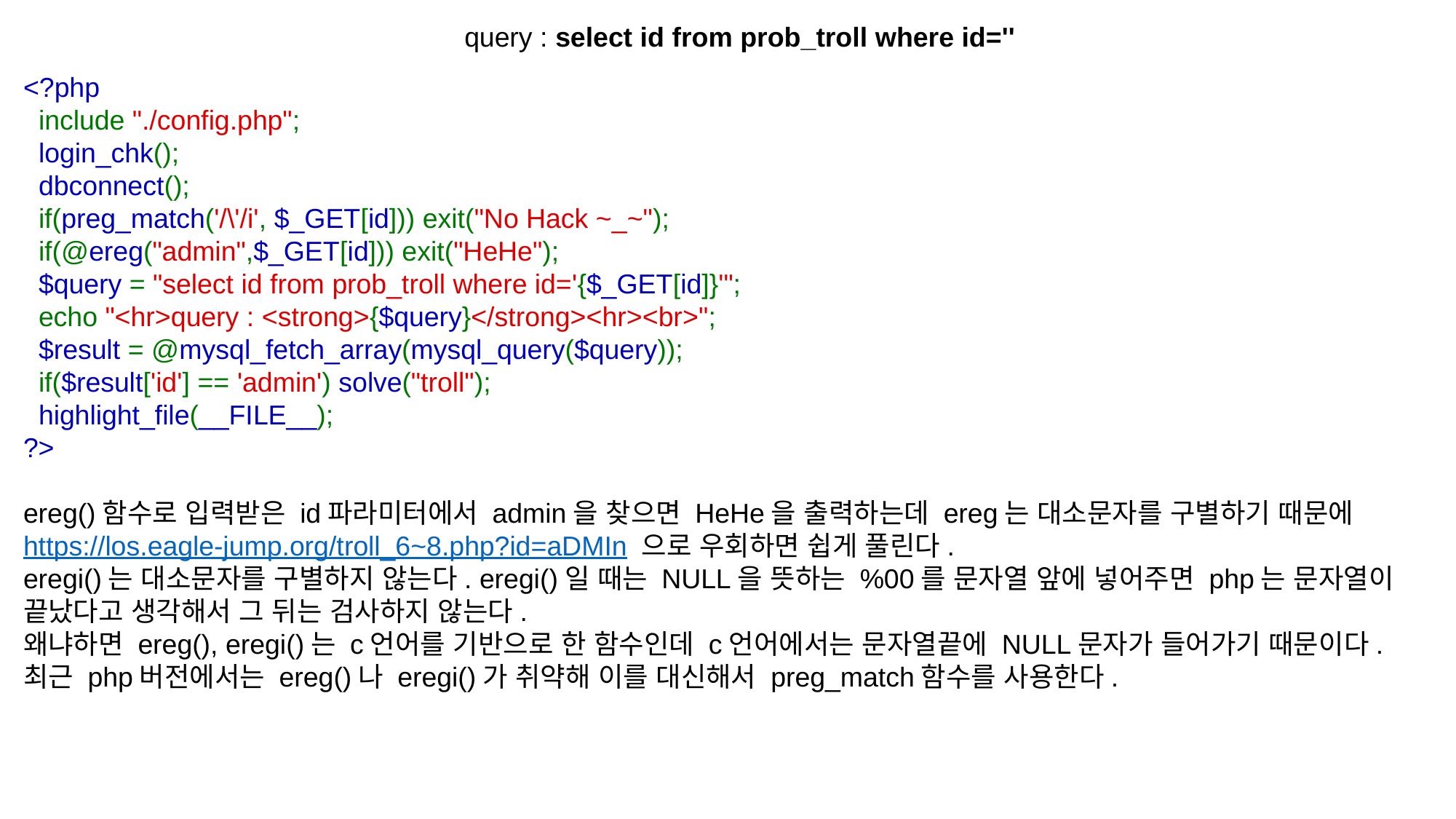

<?php  
  include "./config.php"; 
  login_chk(); 
  dbconnect(); 
  if(preg_match('/\'/i', $_GET[id])) exit("No Hack ~_~");
  if(@ereg("admin",$_GET[id])) exit("HeHe");
  $query = "select id from prob_troll where id='{$_GET[id]}'";
  echo "<hr>query : <strong>{$query}</strong><hr><br>";
  $result = @mysql_fetch_array(mysql_query($query));
  if($result['id'] == 'admin') solve("troll");
  highlight_file(__FILE__);
?>

ereg()함수로 입력받은 id파라미터에서 admin을 찾으면 HeHe을 출력하는데 ereg는 대소문자를 구별하기 때문에
https://los.eagle-jump.org/troll_6~8.php?id=aDMIn 으로 우회하면 쉽게 풀린다.
eregi()는 대소문자를 구별하지 않는다. eregi()일 때는 NULL을 뜻하는 %00를 문자열 앞에 넣어주면 php는 문자열이 끝났다고 생각해서 그 뒤는 검사하지 않는다.
왜냐하면 ereg(), eregi()는 c언어를 기반으로 한 함수인데 c언어에서는 문자열끝에 NULL문자가 들어가기 때문이다.
최근 php버전에서는 ereg()나 eregi()가 취약해 이를 대신해서 preg_match함수를 사용한다.
query : select id from prob_troll where id=''